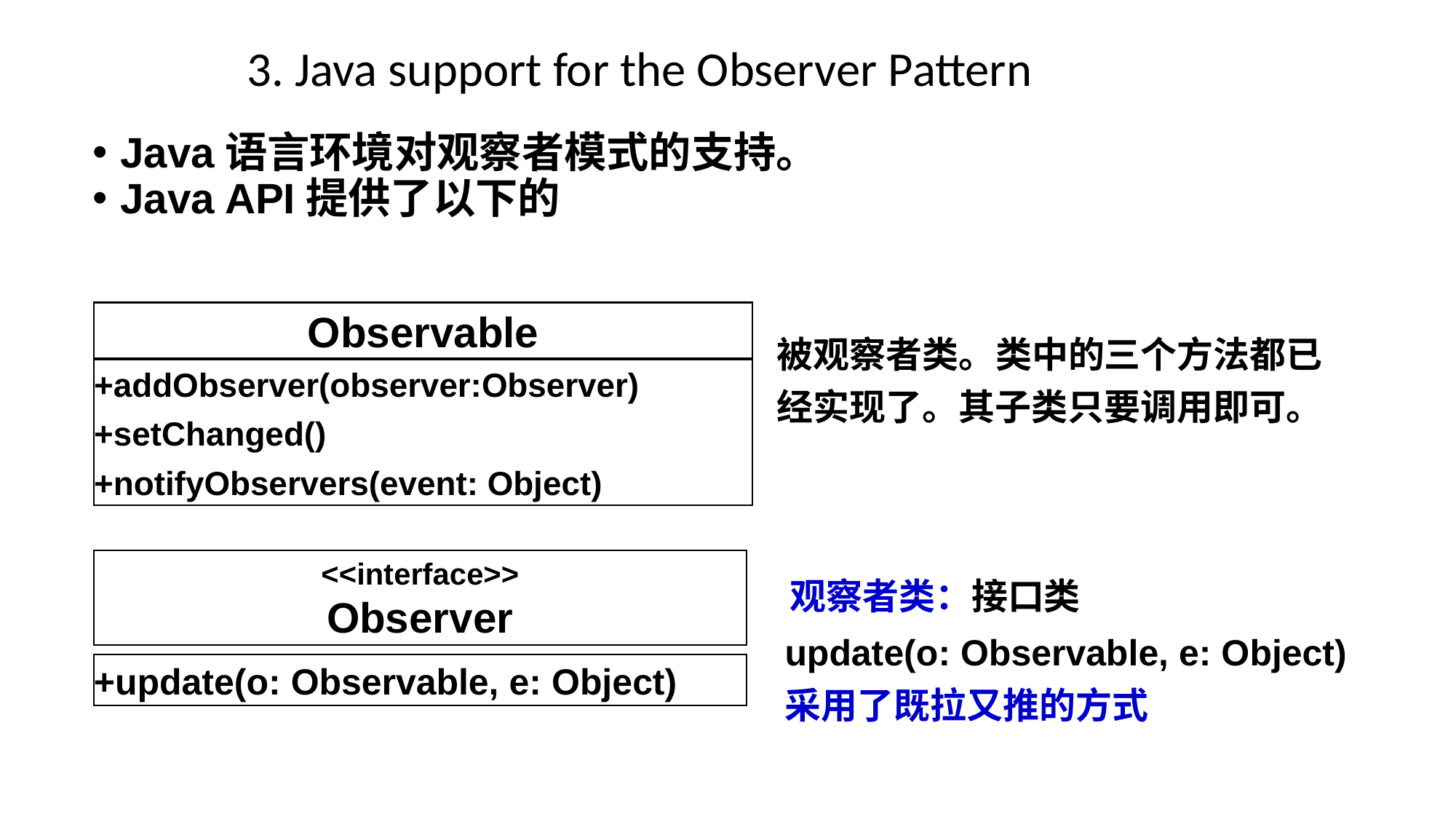

# 3. Java support for the Observer Pattern
Java语言环境对观察者模式的支持。
Java API提供了以下的
Observable
被观察者类。类中的三个方法都已经实现了。其子类只要调用即可。
+addObserver(observer:Observer)
+setChanged()
+notifyObservers(event: Object)
<<interface>>
Observer
观察者类：接口类
update(o: Observable, e: Object)
采用了既拉又推的方式
+update(o: Observable, e: Object)